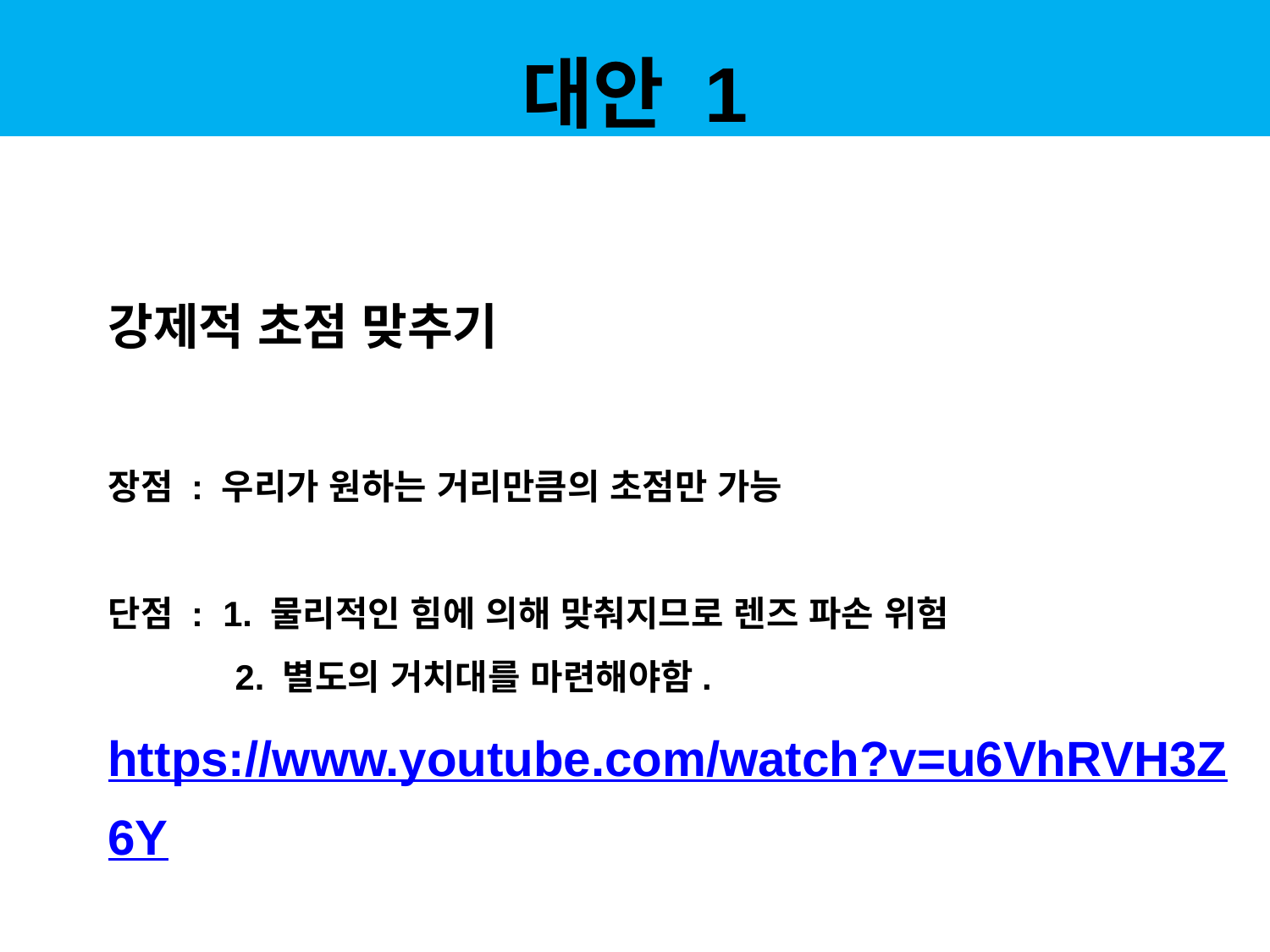

# 대안 1
강제적 초점 맞추기

장점 : 우리가 원하는 거리만큼의 초점만 가능

단점 :  1. 물리적인 힘에 의해 맞춰지므로 렌즈 파손 위험
	2. 별도의 거치대를 마련해야함.
https://www.youtube.com/watch?v=u6VhRVH3Z6Y